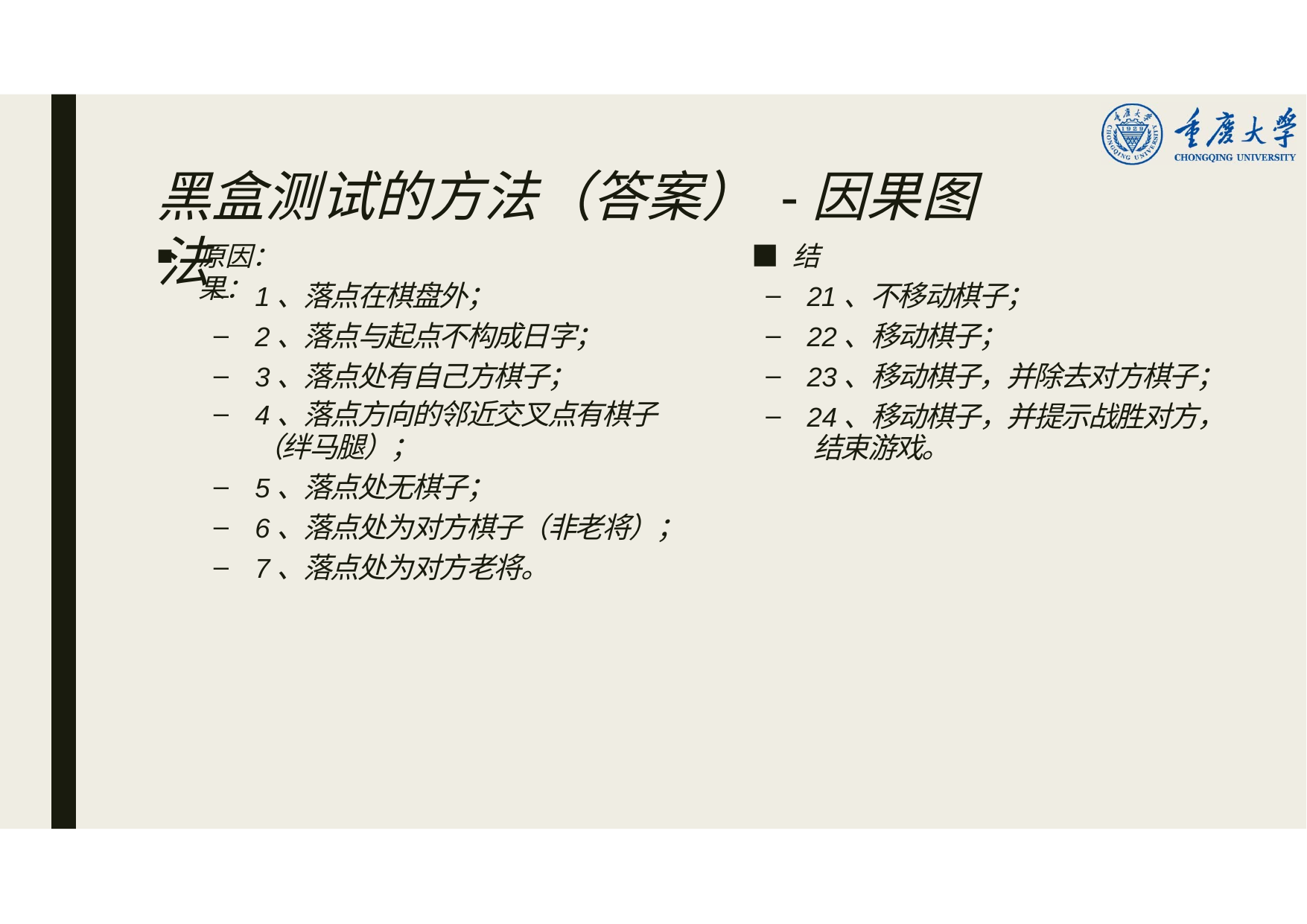

# 黑盒测试的方法（答案） -因果图法
原因：	■	结果：
1、落点在棋盘外；
2、落点与起点不构成日字；
3、落点处有自己方棋子；
4、落点方向的邻近交叉点有棋子
（绊马腿）；
5、落点处无棋子；
6、落点处为对方棋子（非老将）；
7、落点处为对方老将。
21、不移动棋子；
22、移动棋子；
23、移动棋子，并除去对方棋子；
24、移动棋子，并提示战胜对方， 结束游戏。